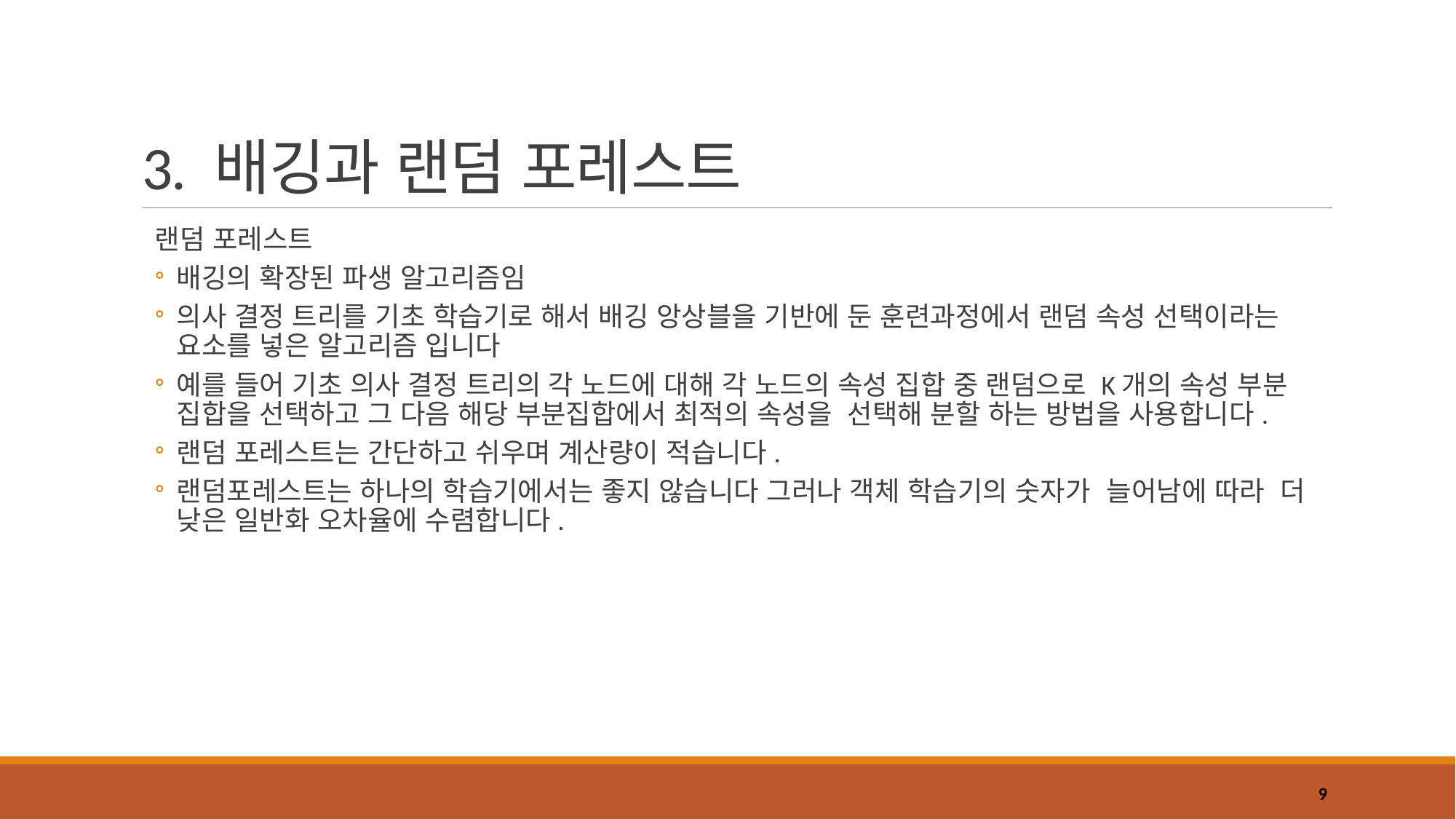

# 3. 배깅과 랜덤 포레스트
랜덤 포레스트
배깅의 확장된 파생 알고리즘임
의사 결정 트리를 기초 학습기로 해서 배깅 앙상블을 기반에 둔 훈련과정에서 랜덤 속성 선택이라는 요소를 넣은 알고리즘 입니다
예를 들어 기초 의사 결정 트리의 각 노드에 대해 각 노드의 속성 집합 중 랜덤으로 K개의 속성 부분 집합을 선택하고 그 다음 해당 부분집합에서 최적의 속성을  선택해 분할 하는 방법을 사용합니다.
랜덤 포레스트는 간단하고 쉬우며 계산량이 적습니다.
랜덤포레스트는 하나의 학습기에서는 좋지 않습니다 그러나 객체 학습기의 숫자가  늘어남에 따라  더 낮은 일반화 오차율에 수렴합니다.

9